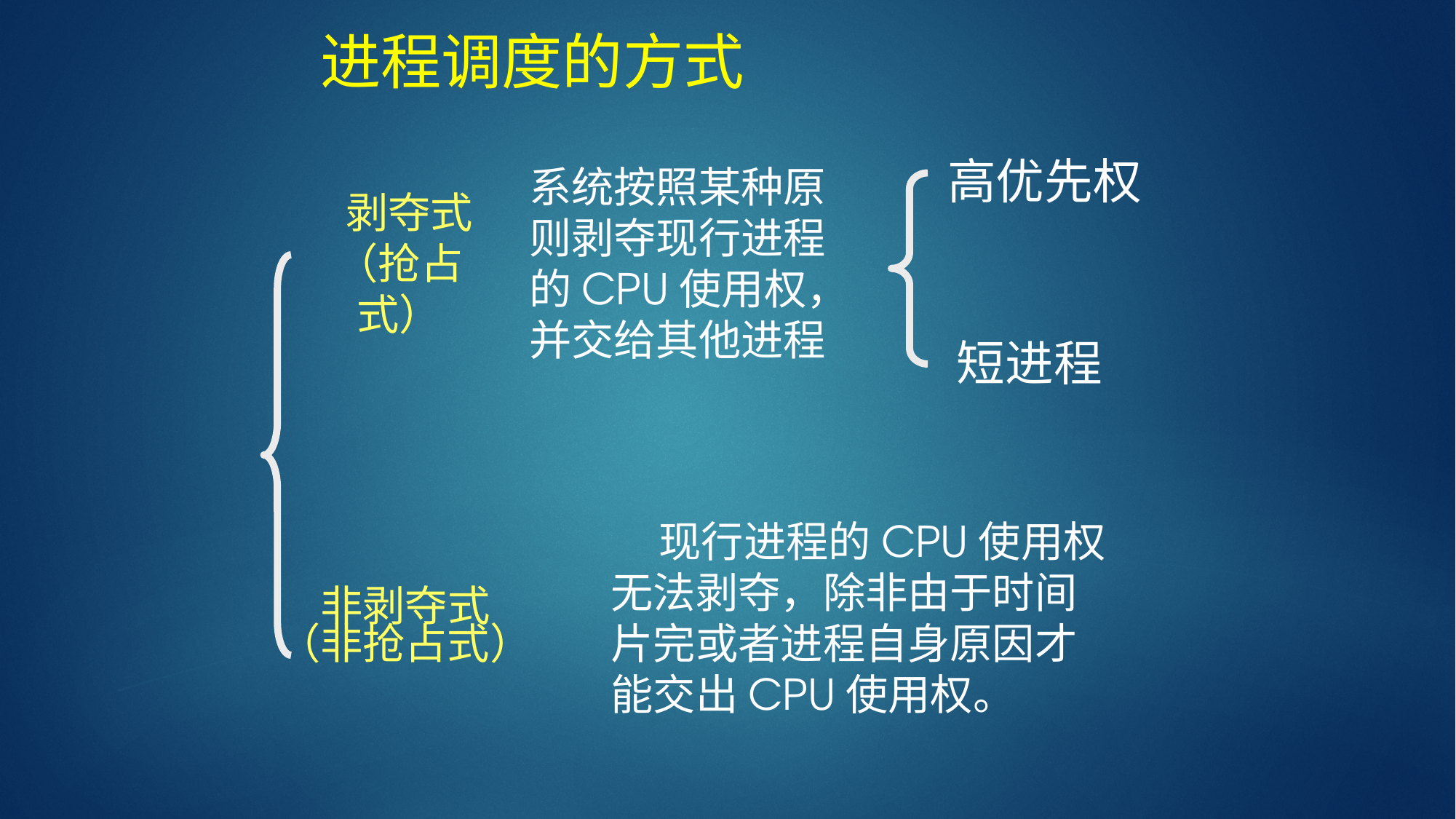

# 进程调度的方式
高优先权
系统按照某种原则剥夺现行进程的CPU使用权，并交给其他进程

 剥夺式（抢占式）

短进程
    现行进程的CPU使用权无法剥夺，除非由于时间片完或者进程自身原因才能交出CPU使用权。
非剥夺式
（非抢占式）